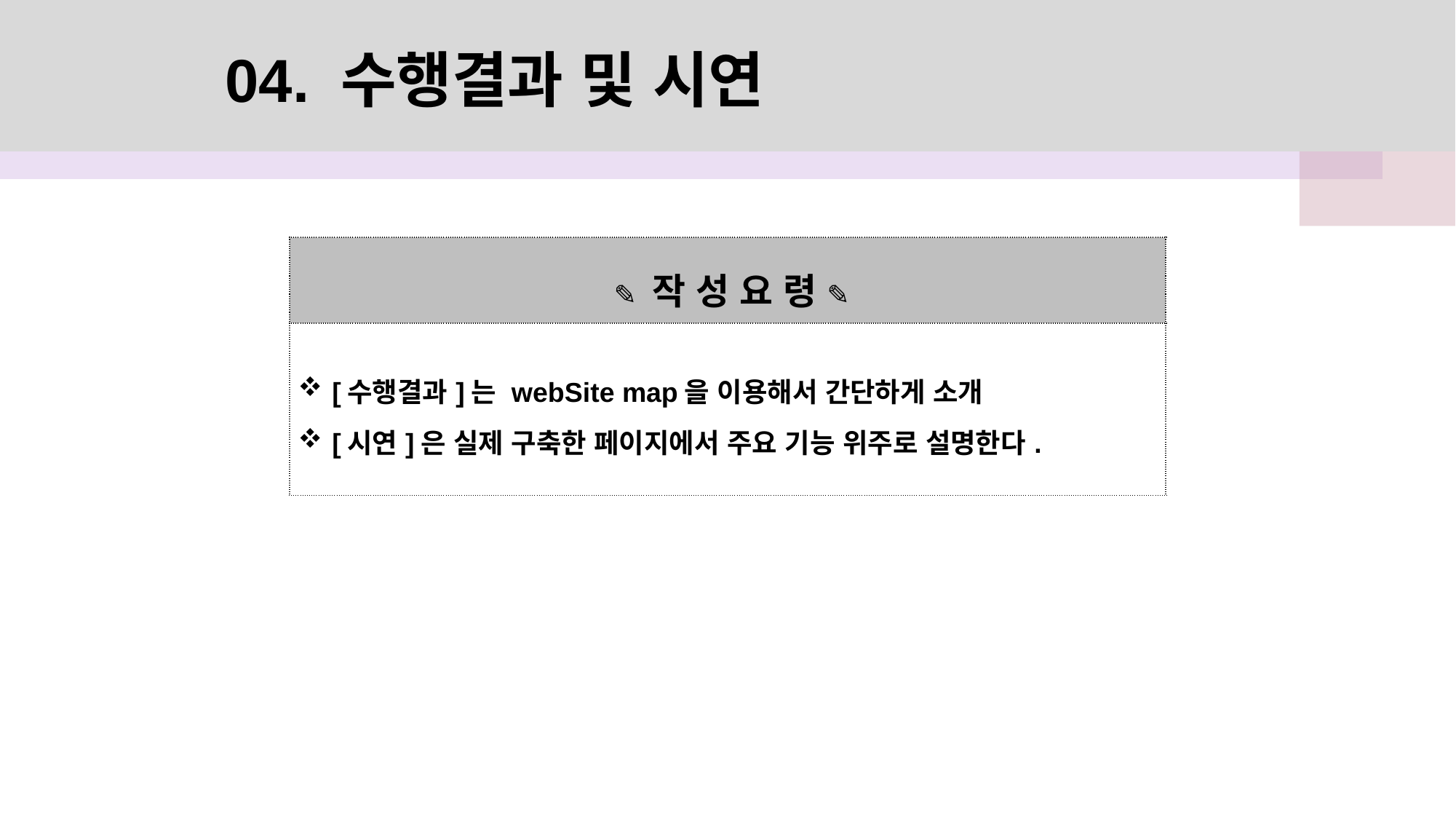

04. 수행결과 및 시연
| ✎ 작 성 요 령 ✎ |
| --- |
| [수행결과]는 webSite map을 이용해서 간단하게 소개 [시연]은 실제 구축한 페이지에서 주요 기능 위주로 설명한다. |